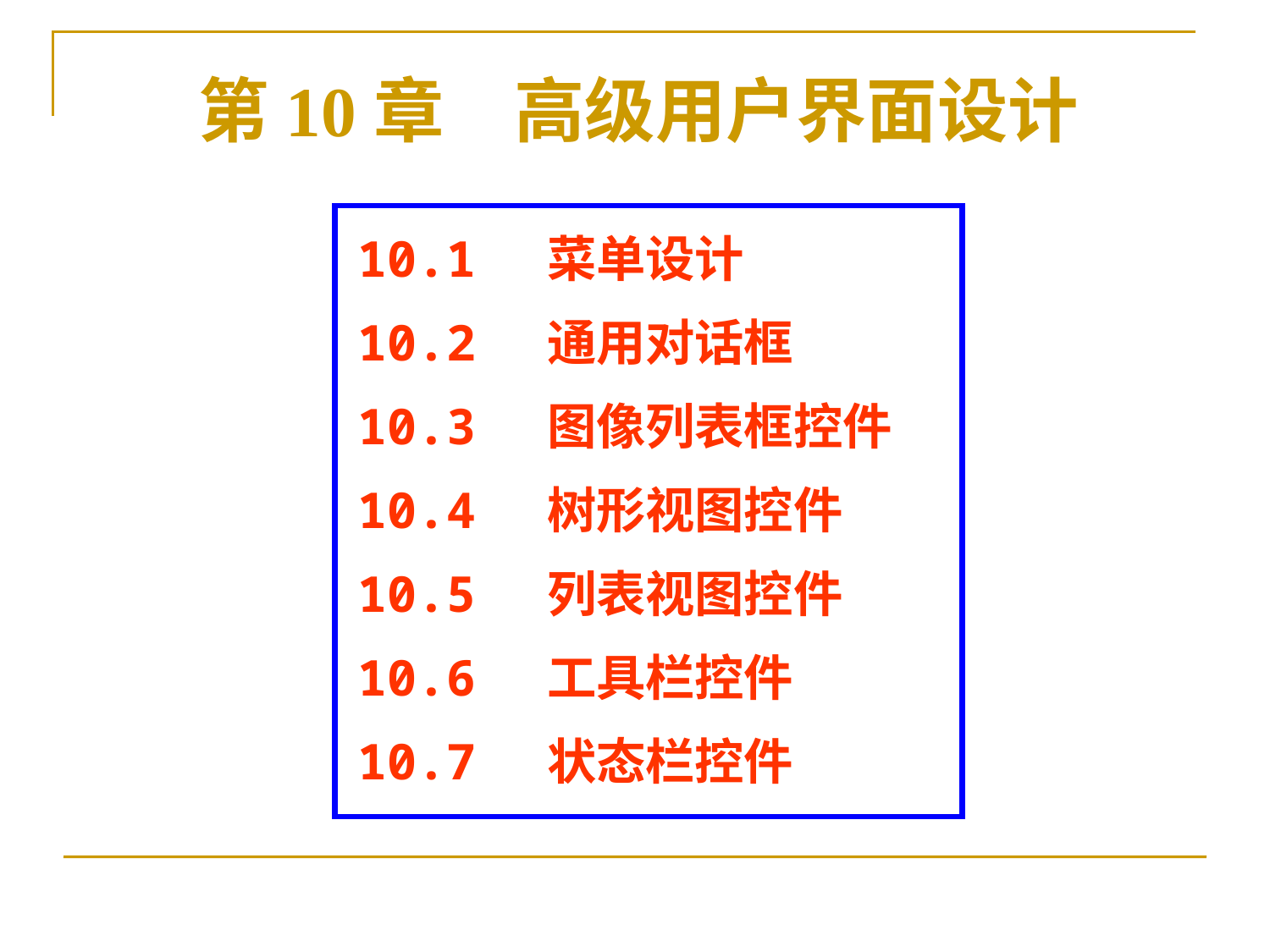

第10章　高级用户界面设计
10.1  菜单设计
10.2  通用对话框
10.3  图像列表框控件
10.4  树形视图控件
10.5  列表视图控件
10.6  工具栏控件
10.7  状态栏控件